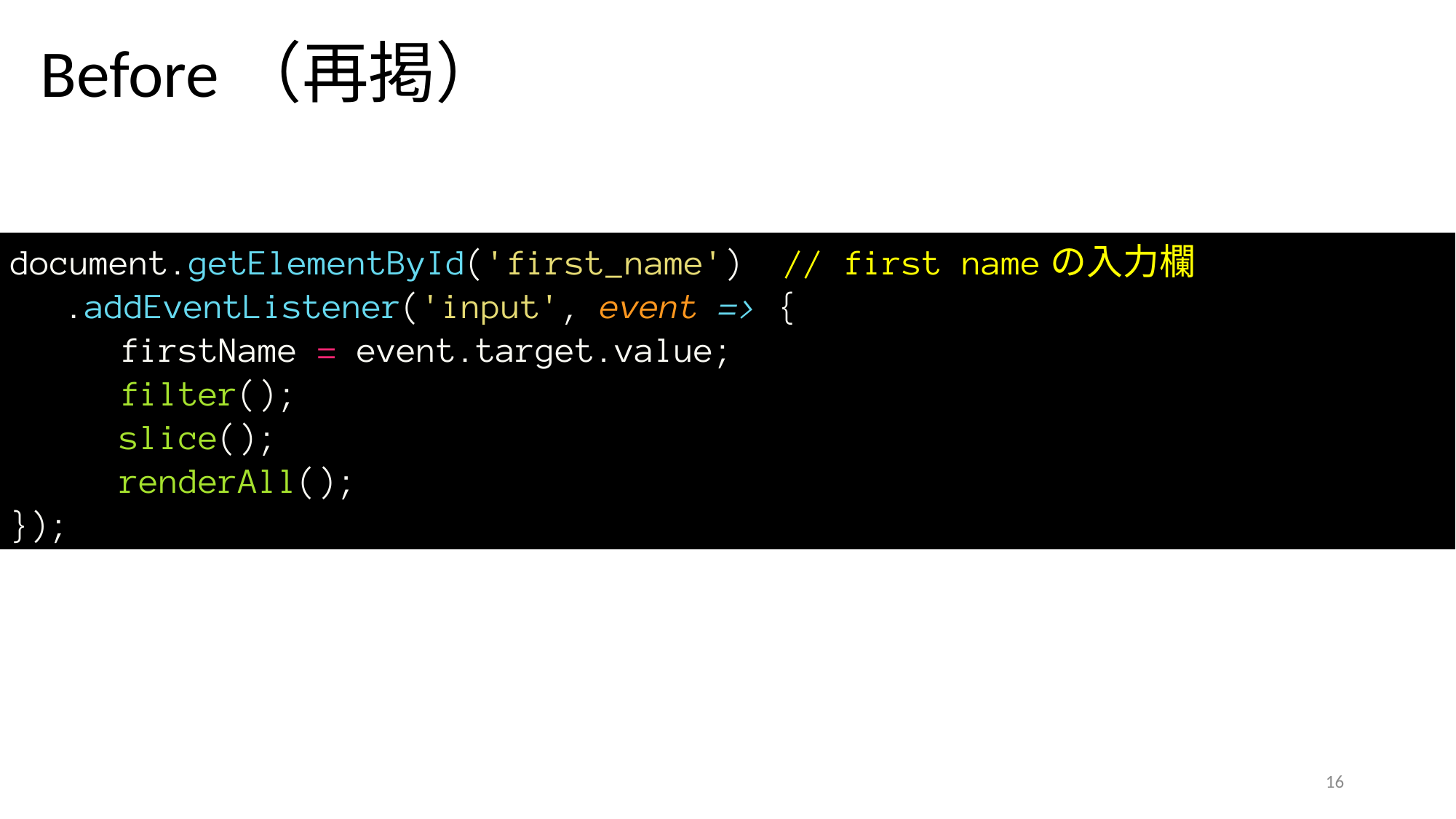

# Before（再掲）
document.getElementById('first_name')  // first nameの入力欄
.addEventListener('input', event => {
firstName = event.target.value;
filter();
slice();
renderAll();
});
16